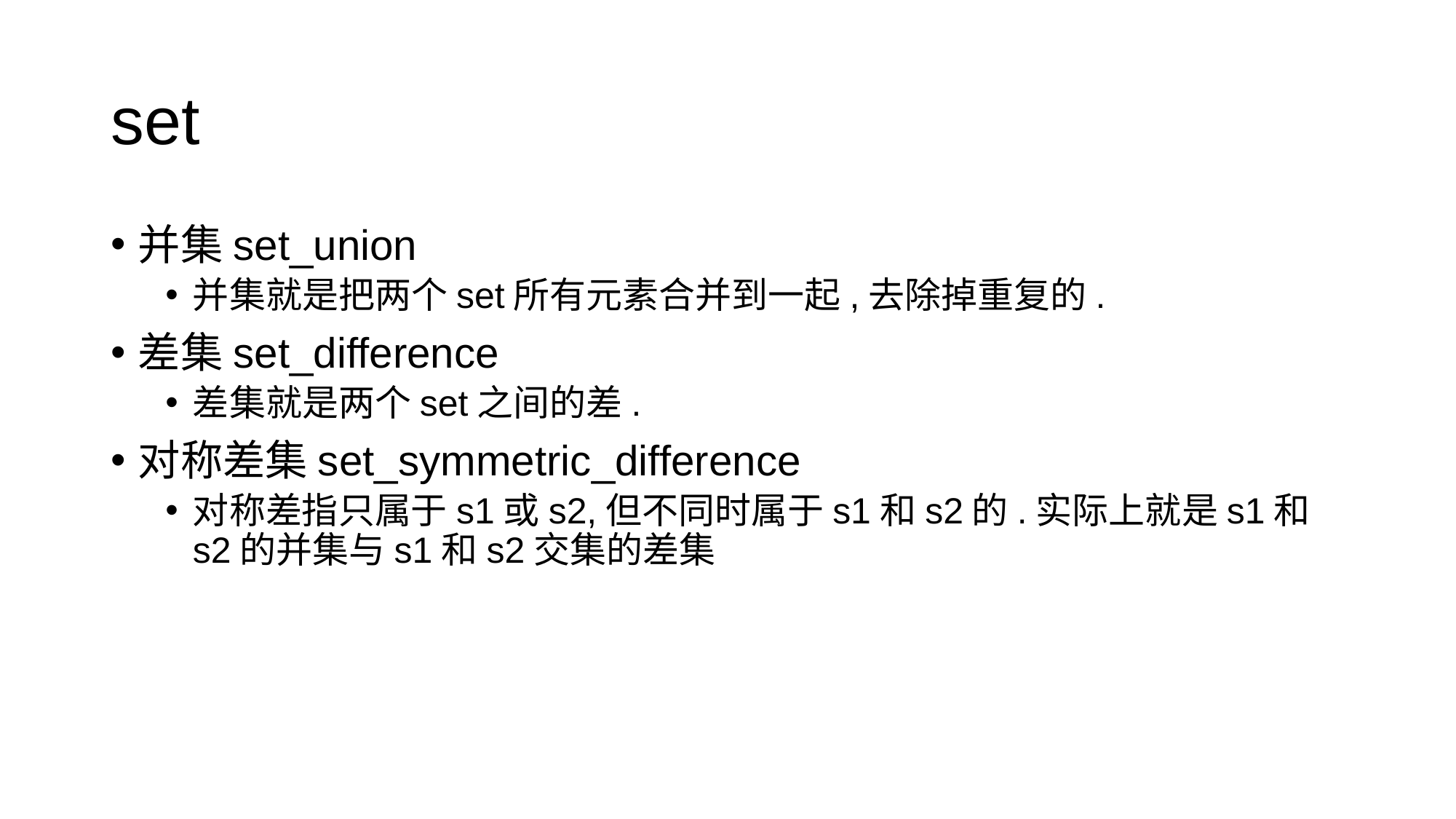

# set
并集set_union
并集就是把两个set所有元素合并到一起,去除掉重复的.
差集set_difference
差集就是两个set之间的差.
对称差集set_symmetric_difference
对称差指只属于s1或s2,但不同时属于s1和s2的.实际上就是s1和s2的并集与s1和s2交集的差集